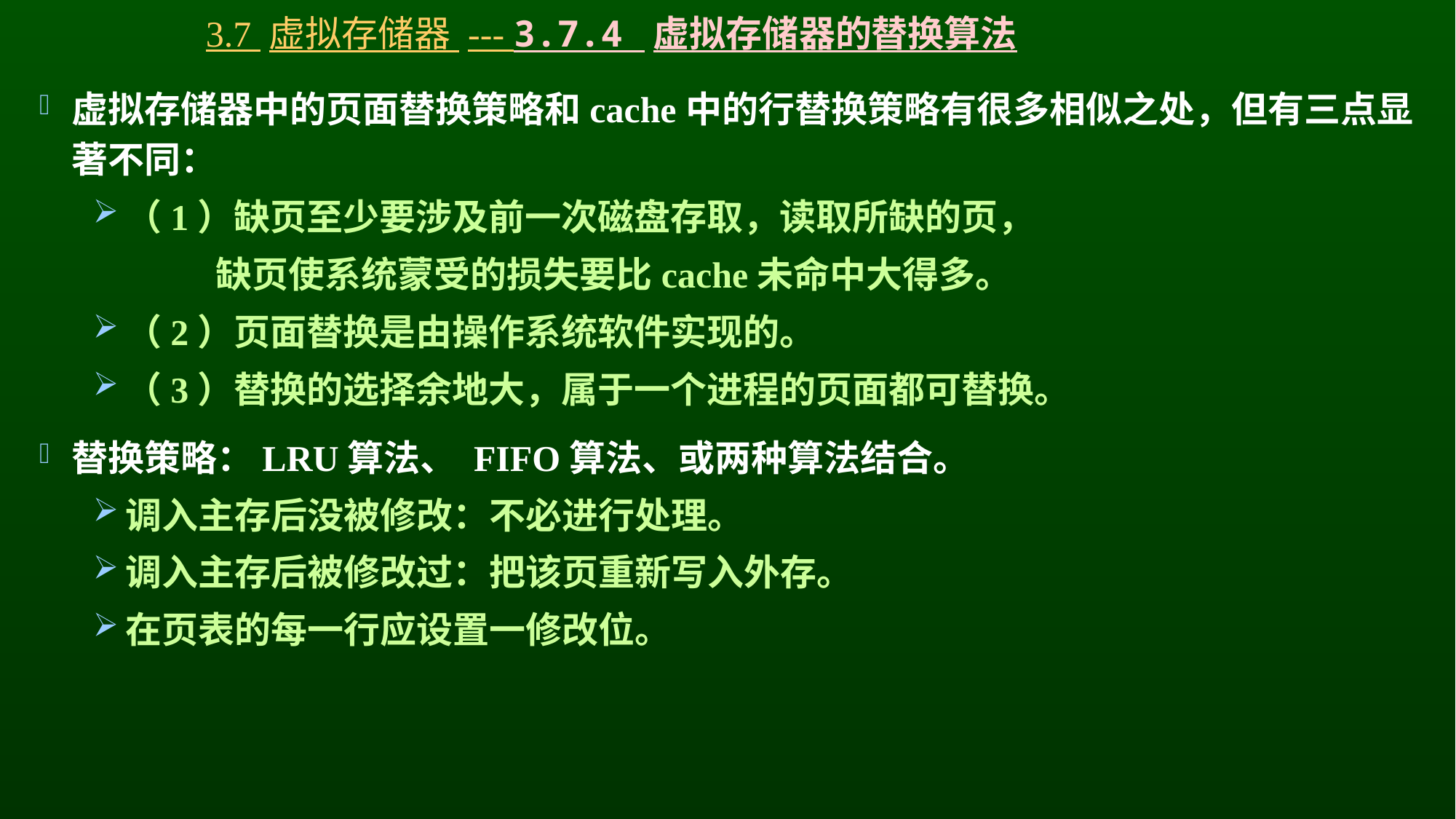

# 3.7 虚拟存储器 --- 3.7.4 虚拟存储器的替换算法
虚拟存储器中的页面替换策略和cache中的行替换策略有很多相似之处，但有三点显著不同：
（1）缺页至少要涉及前一次磁盘存取，读取所缺的页，
	          缺页使系统蒙受的损失要比cache未命中大得多。
（2）页面替换是由操作系统软件实现的。
（3）替换的选择余地大，属于一个进程的页面都可替换。
替换策略：LRU算法、 FIFO算法、或两种算法结合。
调入主存后没被修改：不必进行处理。
调入主存后被修改过：把该页重新写入外存。
在页表的每一行应设置一修改位。